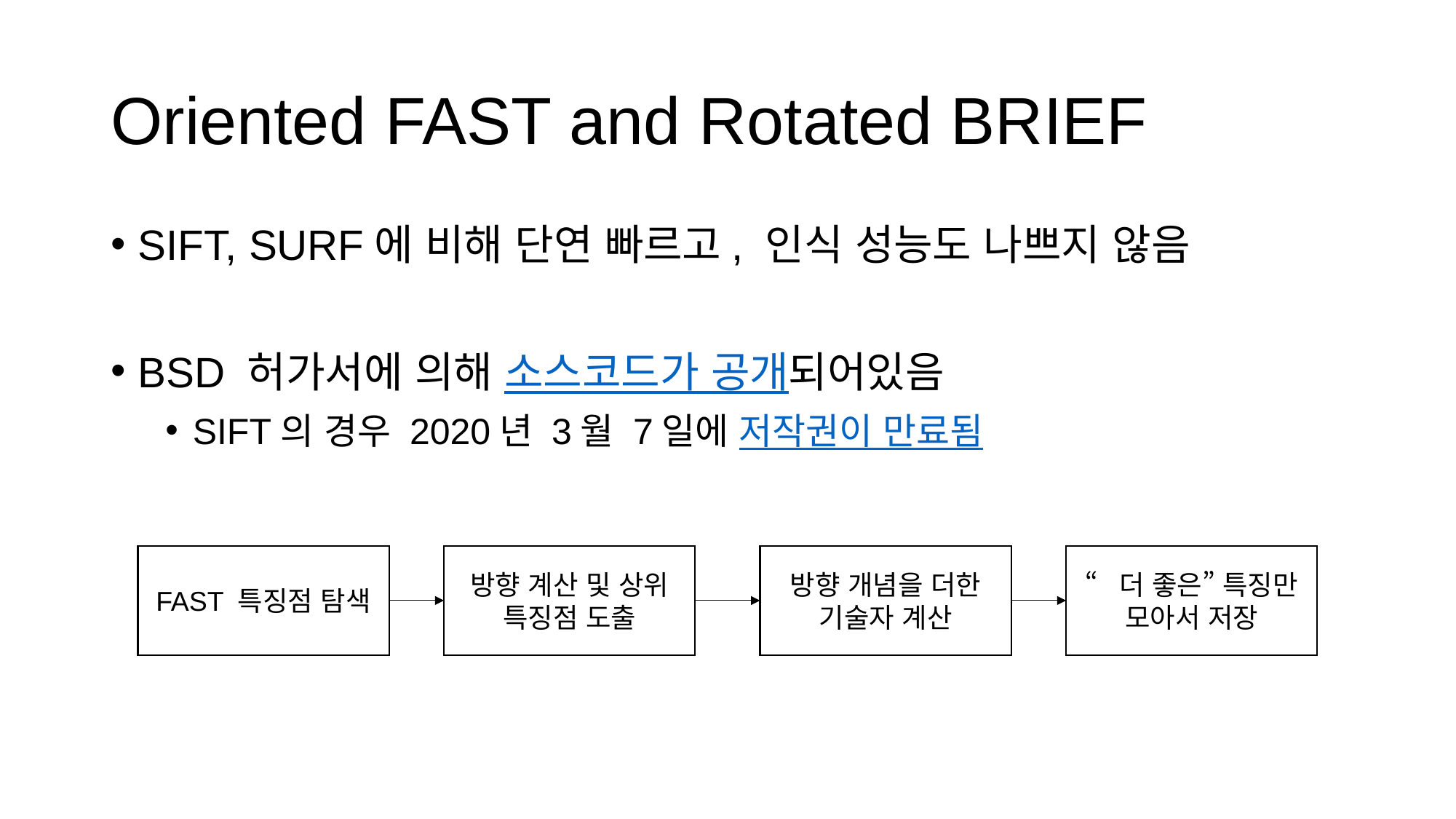

# Oriented FAST and Rotated BRIEF
SIFT, SURF에 비해 단연 빠르고, 인식 성능도 나쁘지 않음

BSD 허가서에 의해 소스코드가 공개되어있음
SIFT의 경우 2020년 3월 7일에 저작권이 만료됨

FAST 특징점 탐색
방향 계산 및 상위 특징점 도출
방향 개념을 더한 기술자 계산
“더 좋은” 특징만 모아서 저장